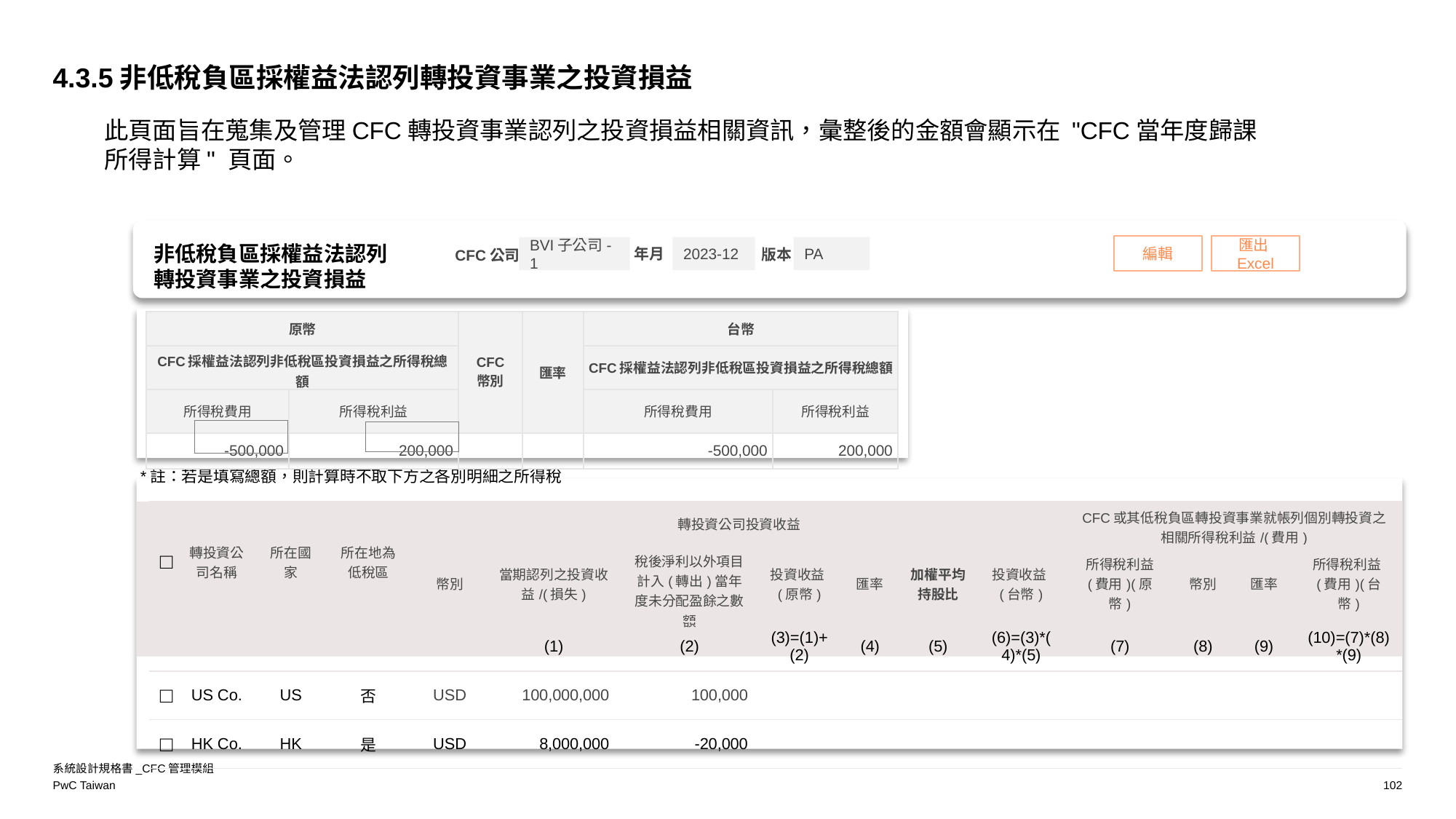

4.3.5非低稅負區採權益法認列轉投資事業之投資損益
此頁面旨在蒐集及管理CFC轉投資事業認列之投資損益相關資訊，彙整後的金額會顯示在 "CFC當年度歸課所得計算" 頁面。

編輯
匯出Excel
BVI子公司-1
2023-12
PA
非低稅負區採權益法認列轉投資事業之投資損益
年月
版本
CFC公司

| 原幣 |  | CFC 幣別 | 匯率 | 台幣 |  |
| --- | --- | --- | --- | --- | --- |
| CFC採權益法認列非低稅區投資損益之所得稅總額 |  |  |  | CFC採權益法認列非低稅區投資損益之所得稅總額 |  |
| 所得稅費用 | 所得稅利益 |  |  | 所得稅費用 | 所得稅利益 |
| -500,000 | 200,000 |  |  | -500,000 | 200,000 |

*註：若是填寫總額，則計算時不取下方之各別明細之所得稅

| □ | 轉投資公司名稱 | 所在國家 | 所在地為低稅區 | 轉投資公司投資收益 |  |  |  |  |  |  | CFC或其低稅負區轉投資事業就帳列個別轉投資之相關所得稅利益/(費用) |  |  |  |
| --- | --- | --- | --- | --- | --- | --- | --- | --- | --- | --- | --- | --- | --- | --- |
|  |  |  |  | 幣別 | 當期認列之投資收益/(損失) | 稅後淨利以外項目計入(轉出)當年度未分配盈餘之數額 | 投資收益(原幣) | 匯率 | 加權平均持股比 | 投資收益(台幣) | 所得稅利益 (費用)(原幣) | 幣別 | 匯率 | 所得稅利益(費用)(台幣) |
|  |  |  |  |  | (1) | (2) | (3)=(1)+(2) | (4) | (5) | (6)=(3)\*(4)\*(5) | (7) | (8) | (9) | (10)=(7)\*(8)\*(9) |
| □ | US Co. | US | 否 | USD | 100,000,000 | 100,000 |  |  |  |  |  |  |  |  |
| □ | HK Co. | HK | 是 | USD | 8,000,000 | -20,000 |  |  |  |  |  |  |  |  |
系統設計規格書_CFC管理模組
102